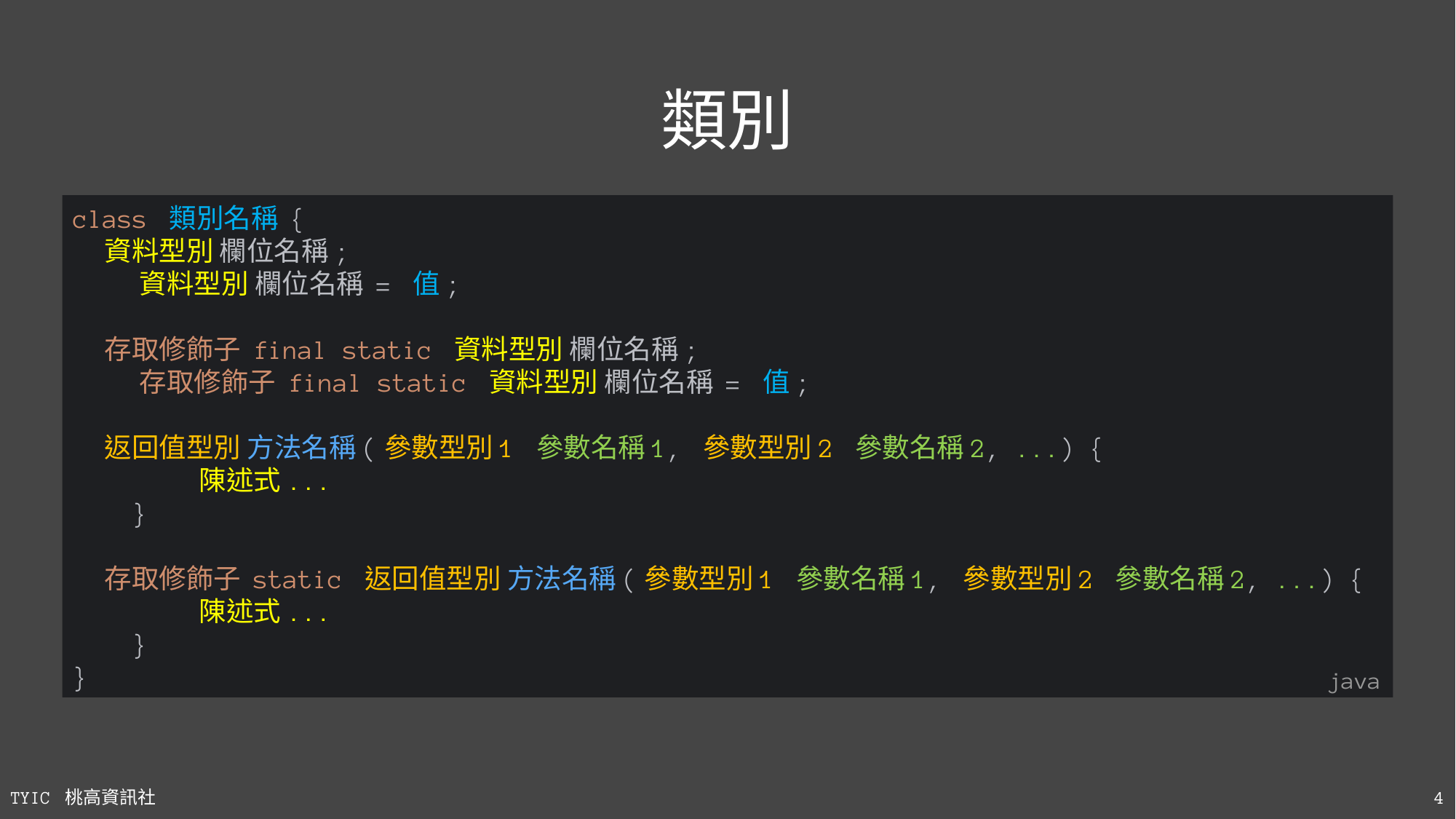

# 類別
class 類別名稱 {
    資料型別 欄位名稱;
    資料型別 欄位名稱 = 值;

    存取修飾子 final static 資料型別 欄位名稱;
    存取修飾子 final static 資料型別 欄位名稱 = 值;

    返回值型別 方法名稱(參數型別1 參數名稱1, 參數型別2 參數名稱2, ...) {
        陳述式...
    }

    存取修飾子 static 返回值型別 方法名稱(參數型別1 參數名稱1, 參數型別2 參數名稱2, ...) {
        陳述式...
    }
}
java